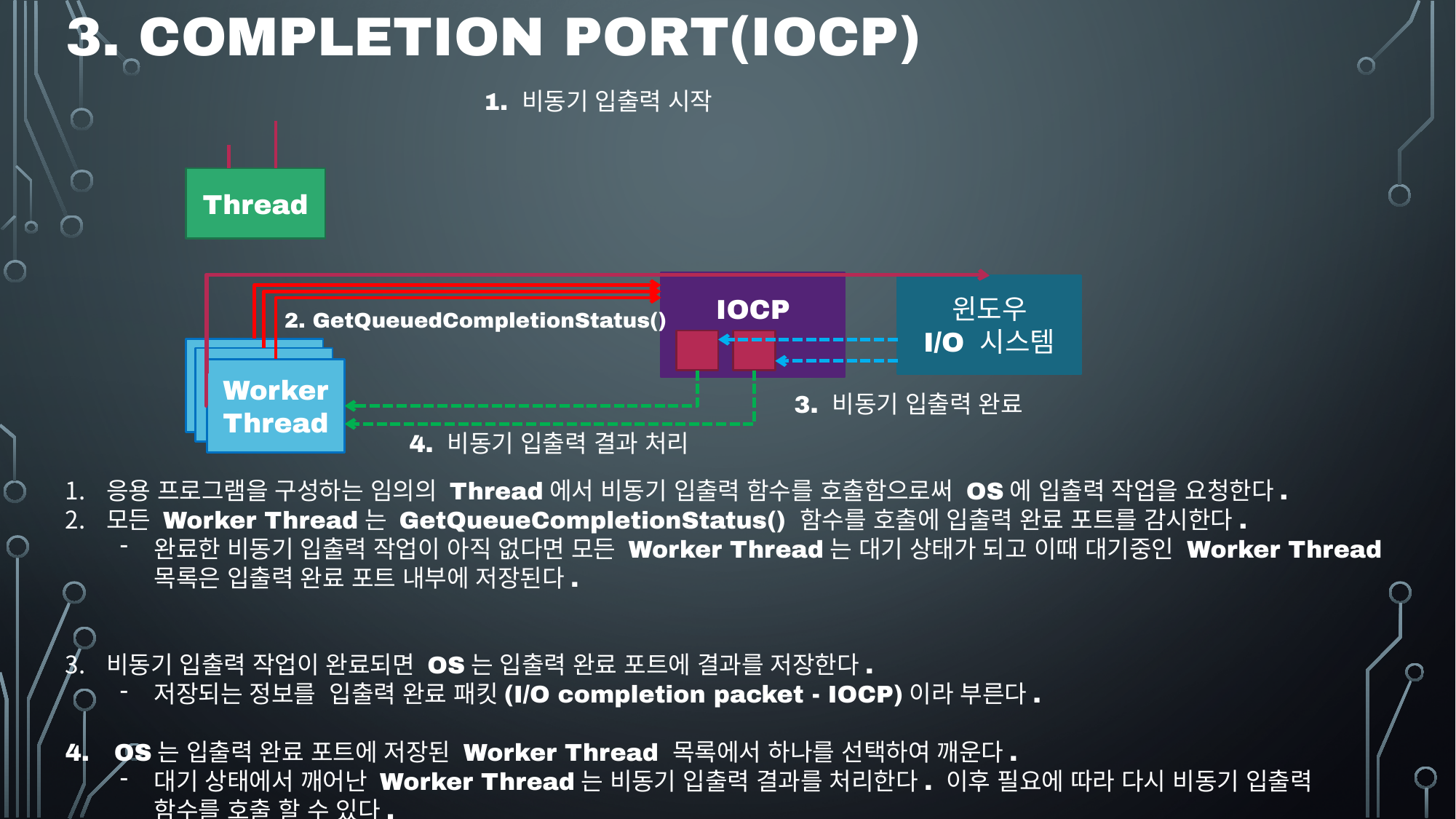

# 3. Completion port(iocp)

응용 프로그램을 구성하는 임의의 Thread에서 비동기 입출력 함수를 호출함으로써 OS에 입출력 작업을 요청한다.
모든 Worker Thread는 GetQueueCompletionStatus() 함수를 호출에 입출력 완료 포트를 감시한다.
완료한 비동기 입출력 작업이 아직 없다면 모든 Worker Thread는 대기 상태가 되고 이때 대기중인 Worker Thread 목록은 입출력 완료 포트 내부에 저장된다.

비동기 입출력 작업이 완료되면 OS는 입출력 완료 포트에 결과를 저장한다.
저장되는 정보를  입출력 완료 패킷(I/O completion packet - IOCP)이라 부른다.

 OS는 입출력 완료 포트에 저장된 Worker Thread 목록에서 하나를 선택하여 깨운다.
대기 상태에서 깨어난 Worker Thread는 비동기 입출력 결과를 처리한다. 이후 필요에 따라 다시 비동기 입출력 함수를 호출 할 수 있다.

1. 비동기 입출력 시작
Thread
IOCP

윈도우
I/O 시스템
2. GetQueuedCompletionStatus()

Worker
Thread
3. 비동기 입출력 완료
4. 비동기 입출력 결과 처리